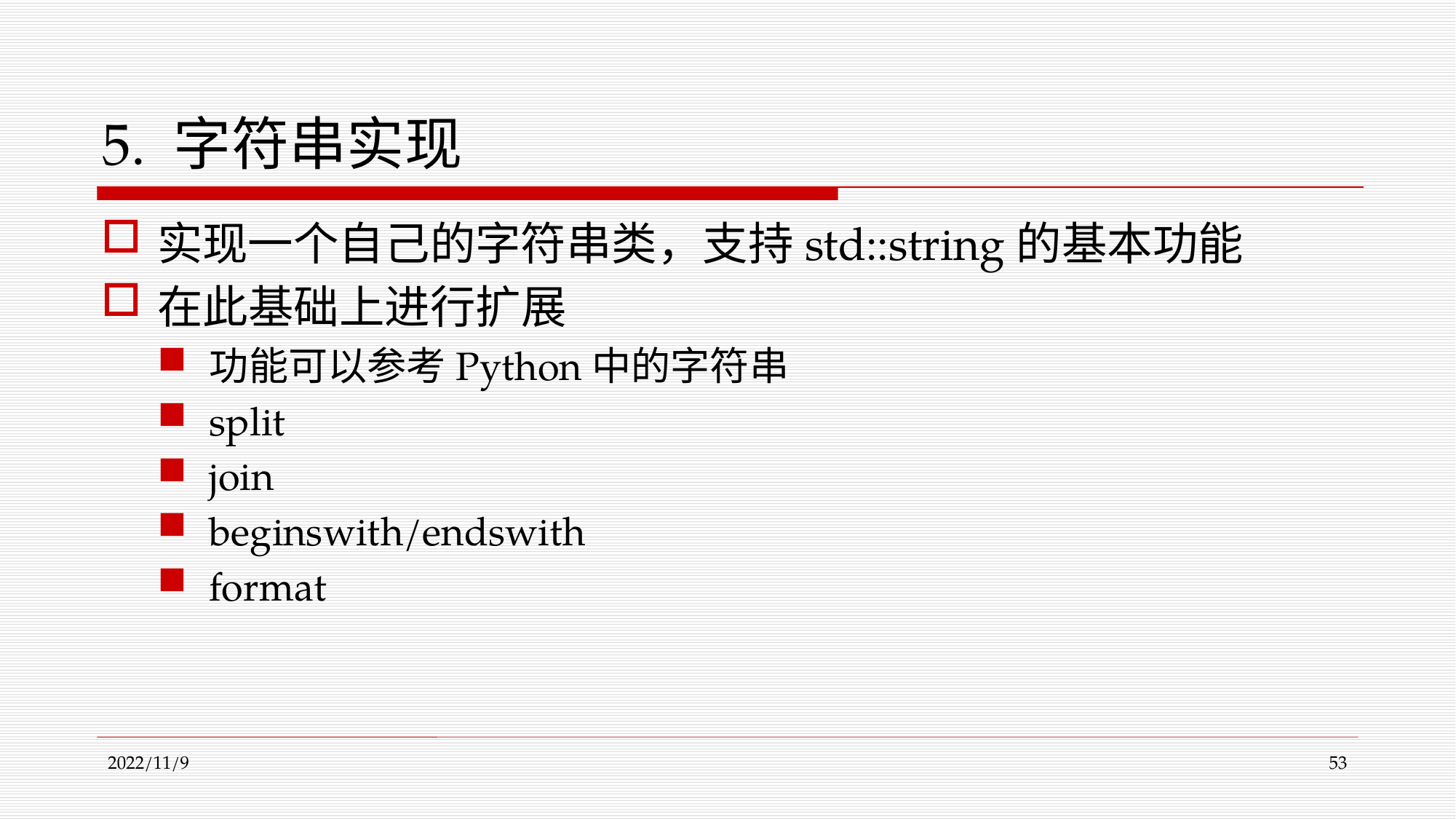

# 5. 字符串实现
实现一个自己的字符串类，支持std::string的基本功能
在此基础上进行扩展
功能可以参考Python中的字符串
split
join
beginswith/endswith
format

2022/11/9
53